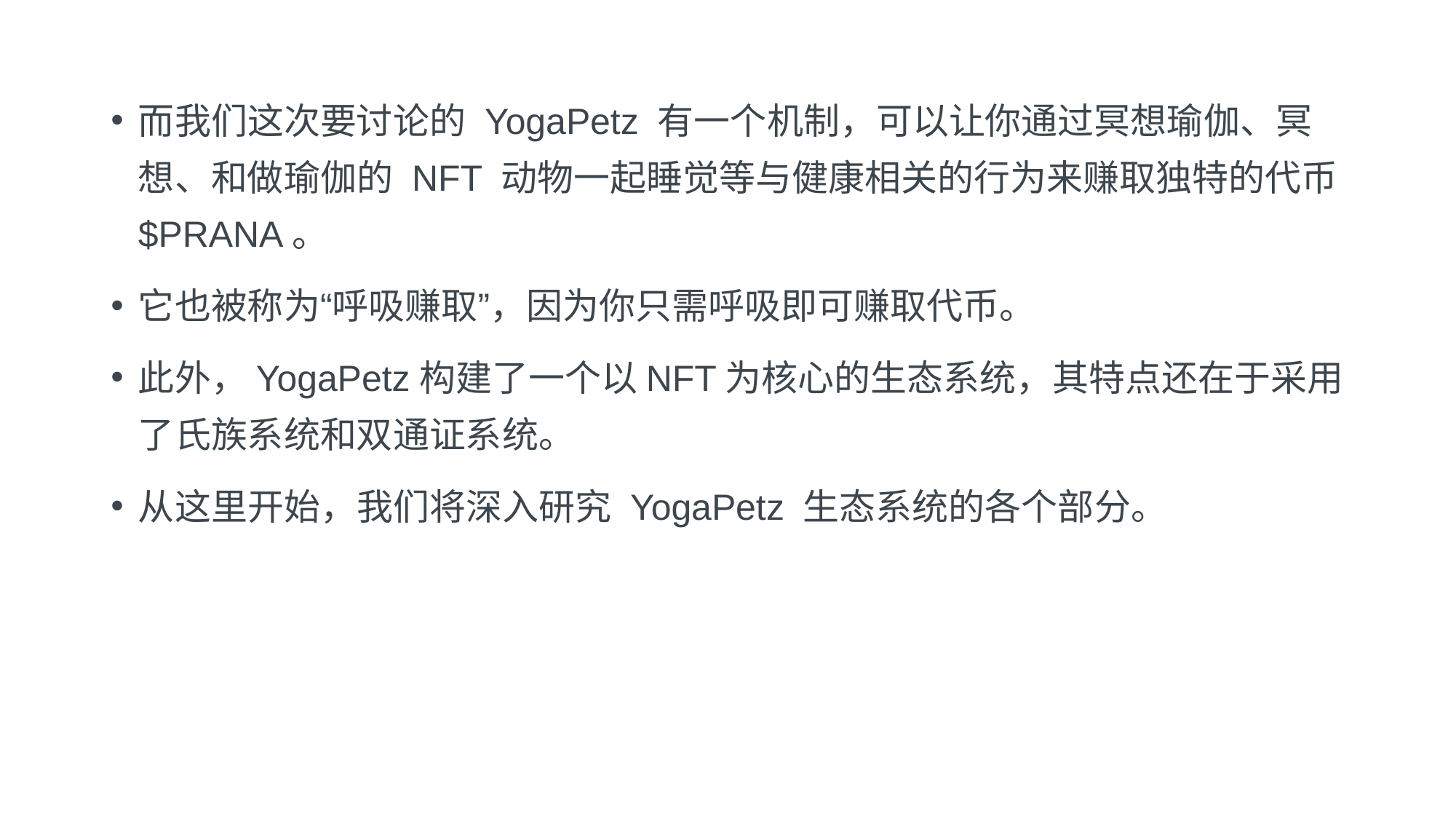

而我们这次要讨论的 YogaPetz 有一个机制，可以让你通过冥想瑜伽、冥想、和做瑜伽的 NFT 动物一起睡觉等与健康相关的行为来赚取独特的代币 $PRANA。
它也被称为“呼吸赚取”，因为你只需呼吸即可赚取代币。
此外，YogaPetz构建了一个以NFT为核心的生态系统，其特点还在于采用了氏族系统和双通证系统。
从这里开始，我们将深入研究 YogaPetz 生态系统的各个部分。